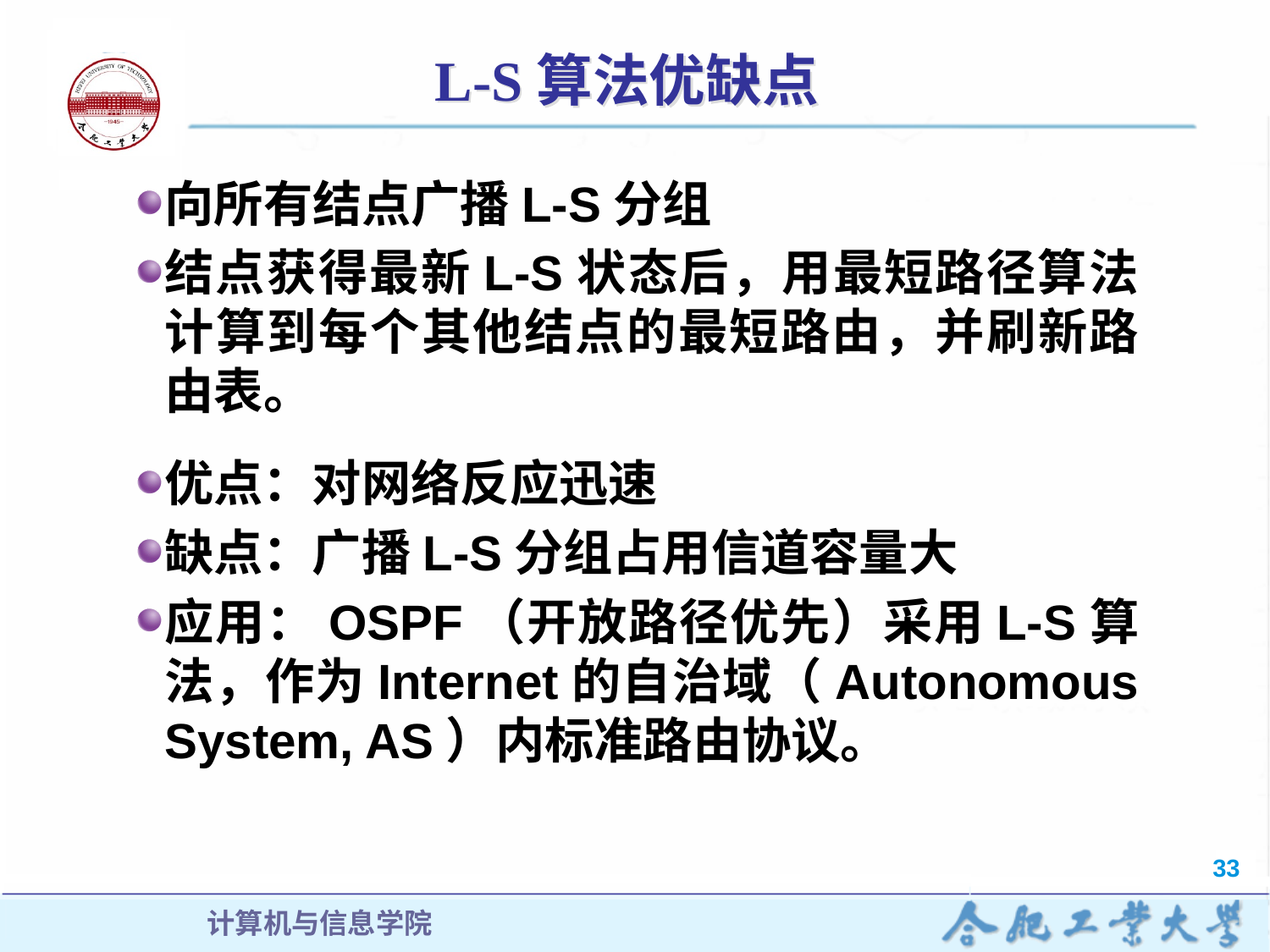

# L-S算法优缺点
向所有结点广播L-S分组
结点获得最新L-S状态后，用最短路径算法计算到每个其他结点的最短路由，并刷新路由表。
优点：对网络反应迅速
缺点：广播L-S分组占用信道容量大
应用：OSPF（开放路径优先）采用L-S算法，作为Internet的自治域（Autonomous System, AS）内标准路由协议。